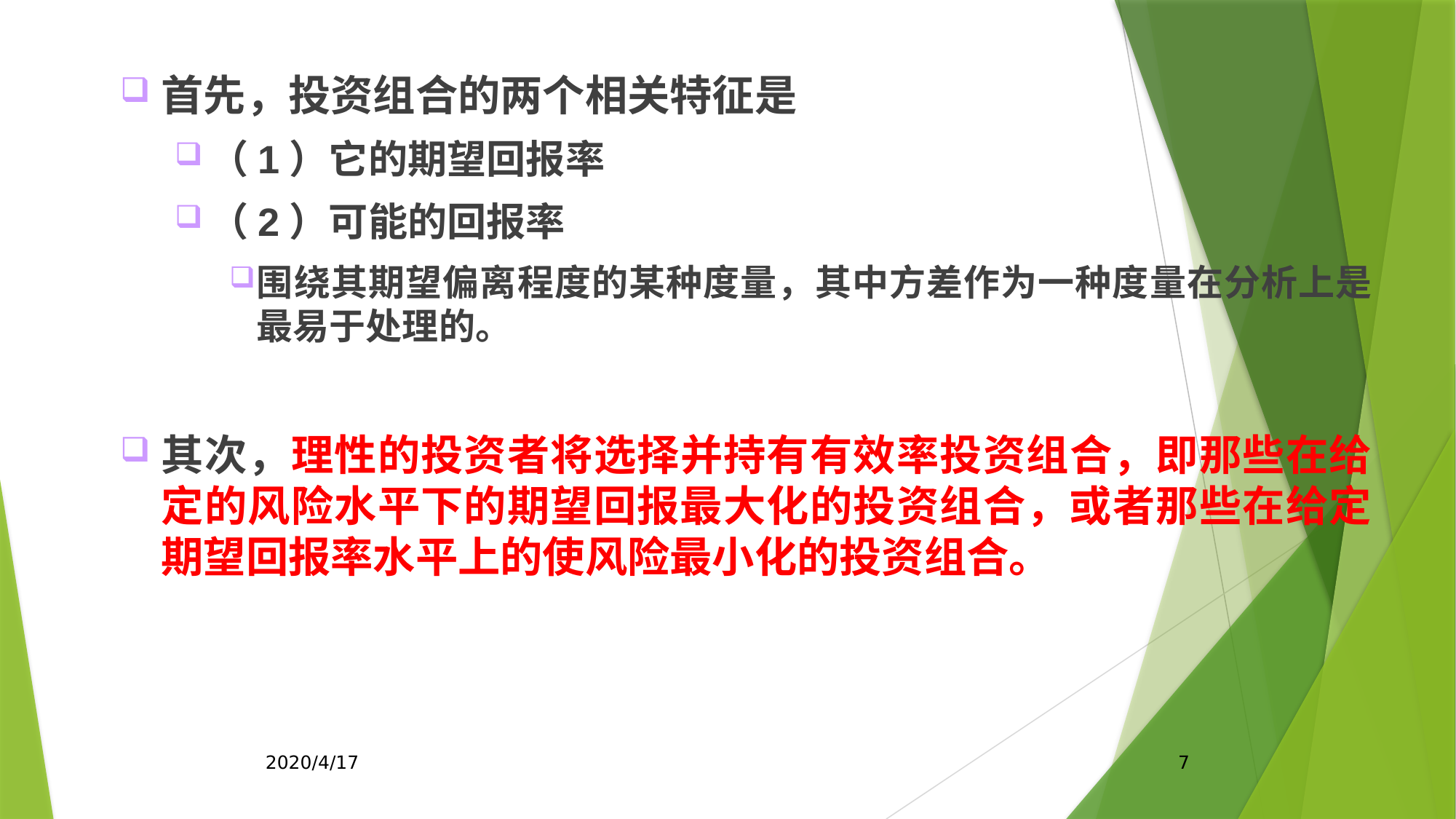

首先，投资组合的两个相关特征是
（1）它的期望回报率
（2）可能的回报率
围绕其期望偏离程度的某种度量，其中方差作为一种度量在分析上是最易于处理的。

其次，理性的投资者将选择并持有有效率投资组合，即那些在给定的风险水平下的期望回报最大化的投资组合，或者那些在给定期望回报率水平上的使风险最小化的投资组合。
2020/4/17
7